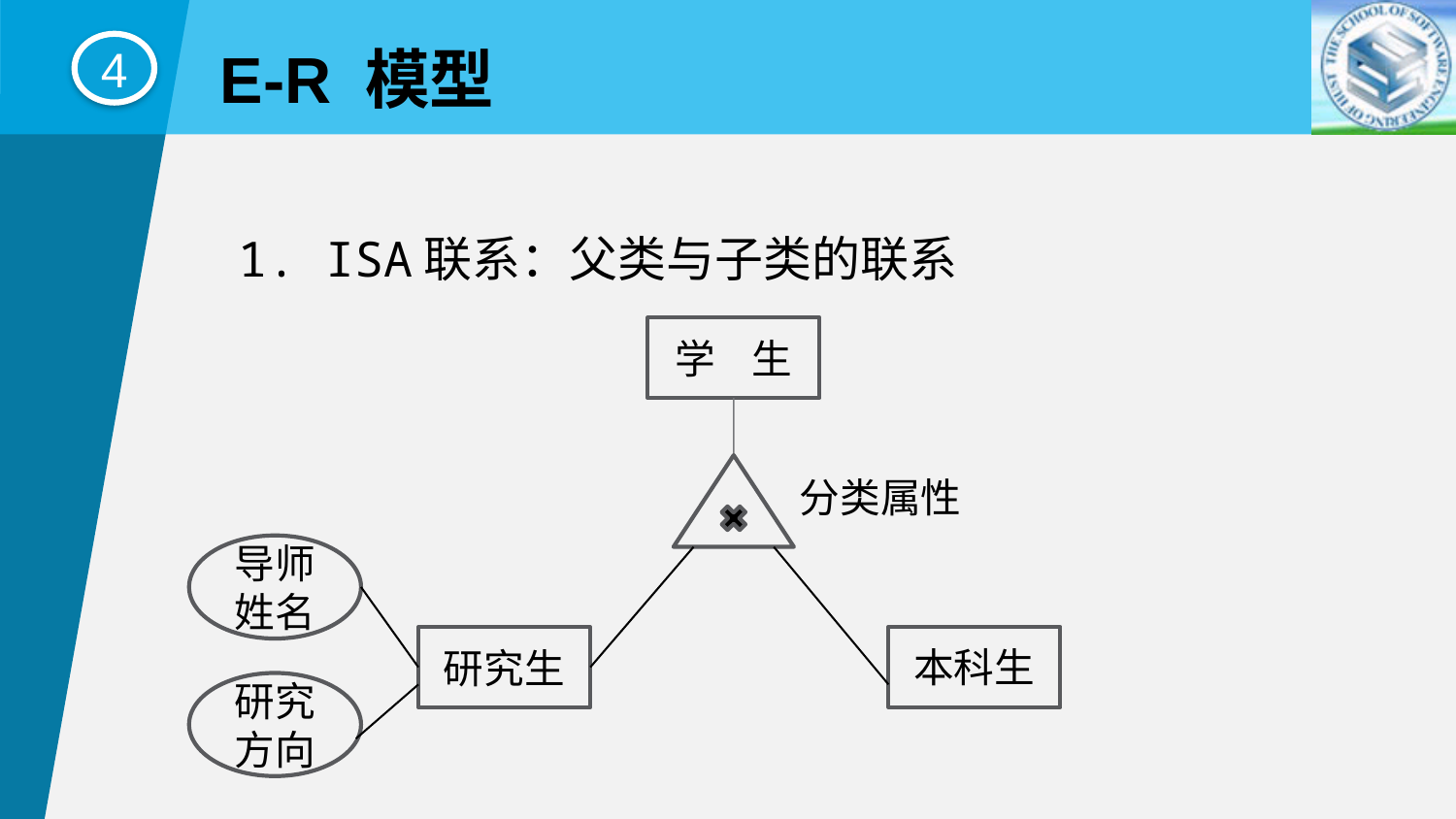

E-R 模型
4
1. ISA联系：父类与子类的联系
学    生

分类属性

导师姓名
本科生
研究生
研究方向